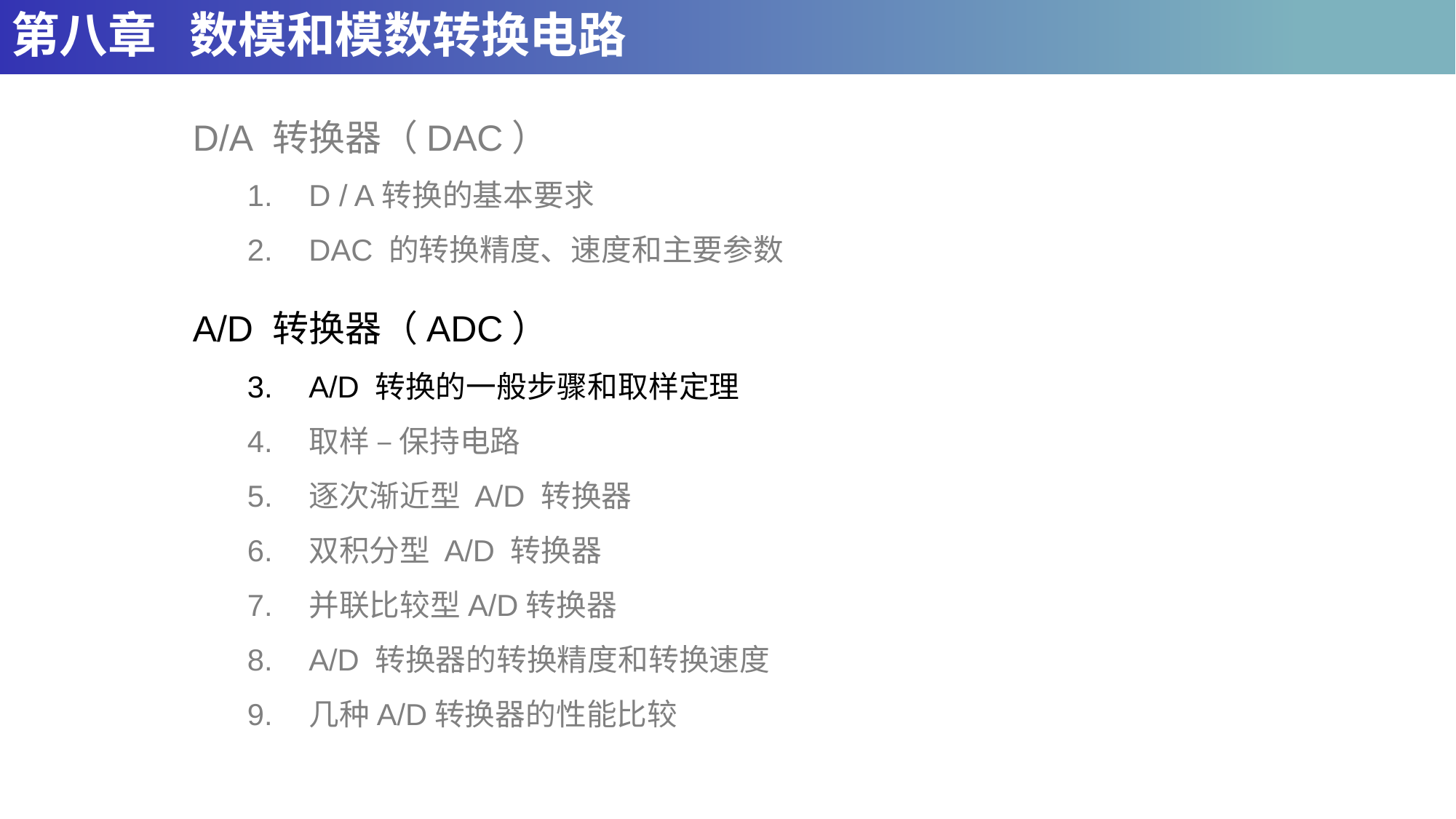

# 第八章   数模和模数转换电路
D/A 转换器（DAC）
D / A转换的基本要求
DAC 的转换精度、速度和主要参数
A/D 转换器（ADC）
A/D 转换的一般步骤和取样定理
取样 – 保持电路
逐次渐近型 A/D 转换器
双积分型 A/D 转换器
并联比较型A/D转换器
A/D 转换器的转换精度和转换速度
几种A/D转换器的性能比较